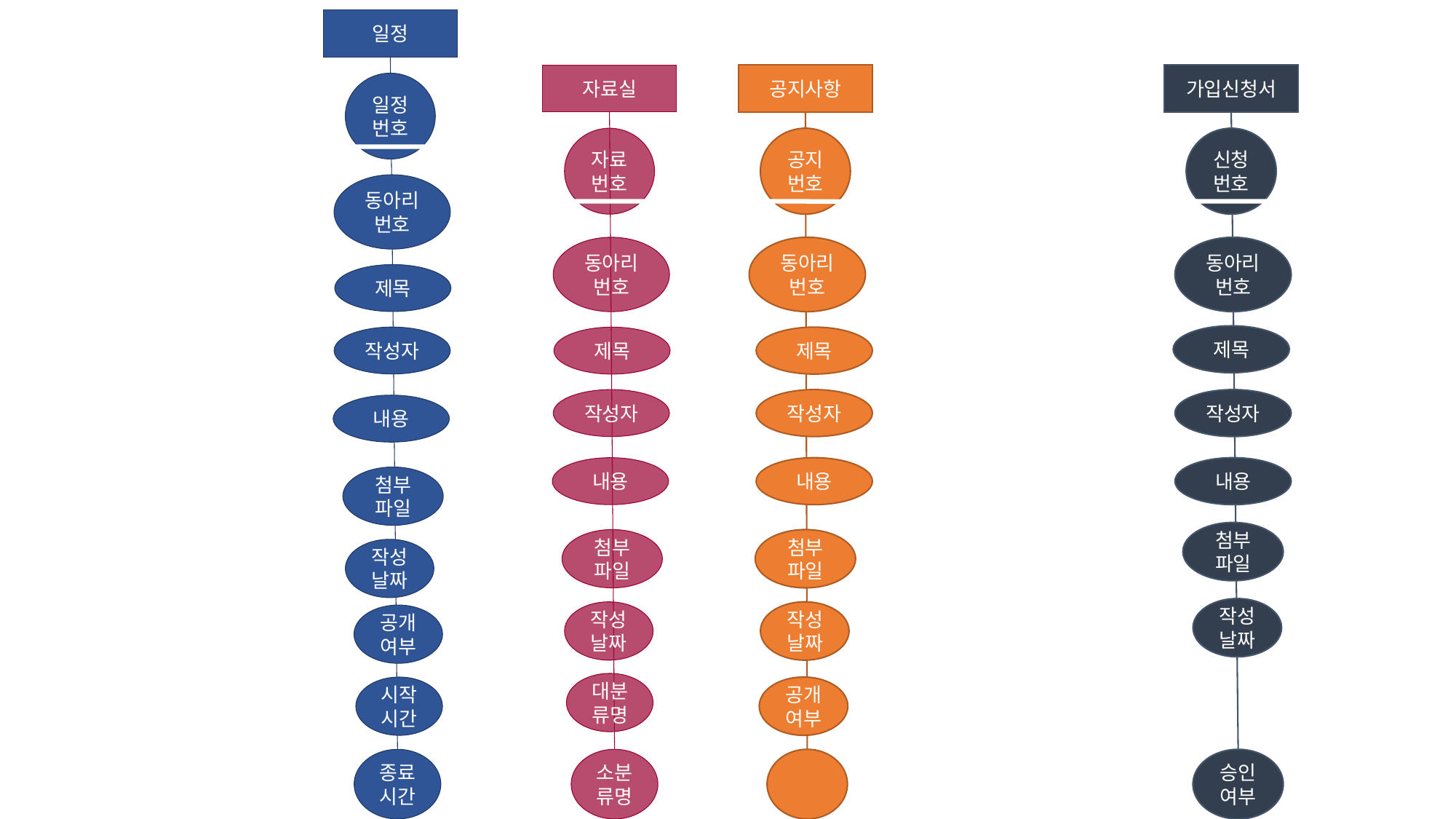

일정
자료실
공지사항
가입신청서
일정번호
자료번호
공지번호
신청번호
동아리번호
동아리번호
동아리번호
동아리번호
제목
제목
작성자
제목
제목
작성자
작성자
작성자
내용
내용
내용
내용
첨부파일
첨부파일
첨부파일
첨부파일
작성날짜
작성날짜
작성날짜
작성날짜
공개여부
대분류명
시작시간
공개여부
종료시간
소분류명

승인여부